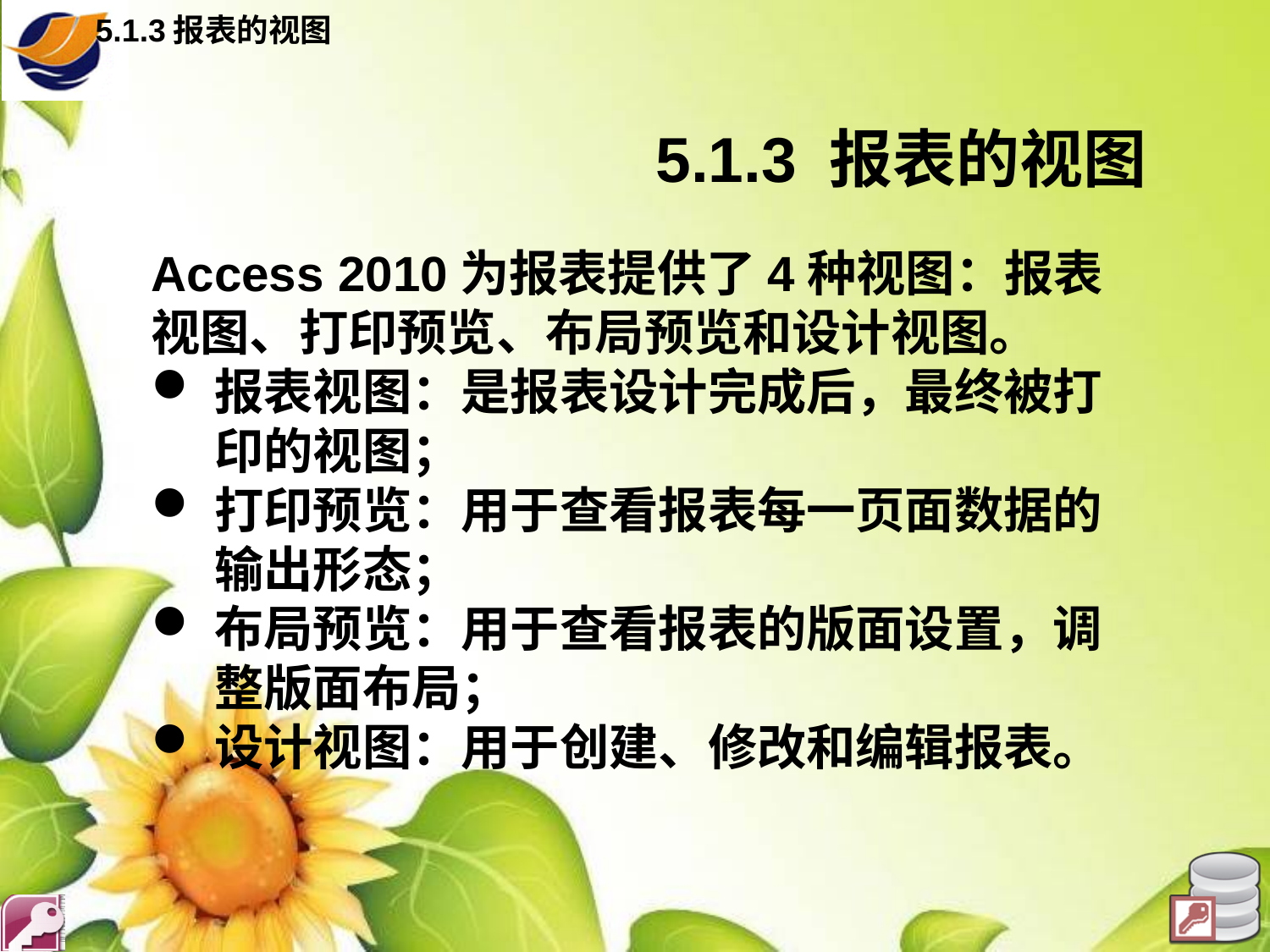

5.1.3报表的视图
# 5.1.3 报表的视图
Access 2010为报表提供了4种视图：报表视图、打印预览、布局预览和设计视图。
报表视图：是报表设计完成后，最终被打印的视图；
打印预览：用于查看报表每一页面数据的输出形态；
布局预览：用于查看报表的版面设置，调整版面布局；
设计视图：用于创建、修改和编辑报表。